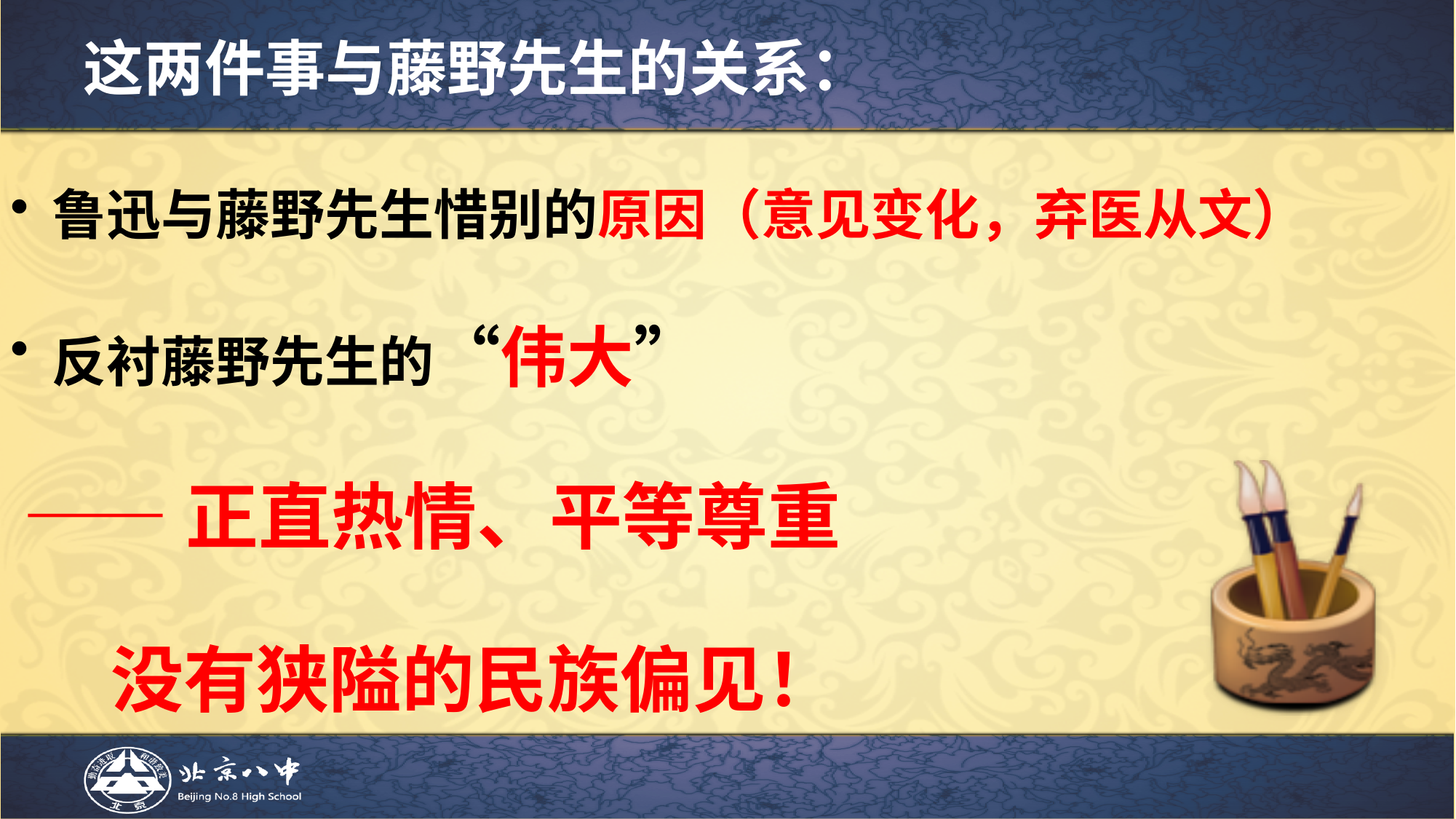

# 这两件事与藤野先生的关系：
鲁迅与藤野先生惜别的原因（意见变化，弃医从文）
反衬藤野先生的“伟大”
 ——正直热情、平等尊重
     没有狭隘的民族偏见！